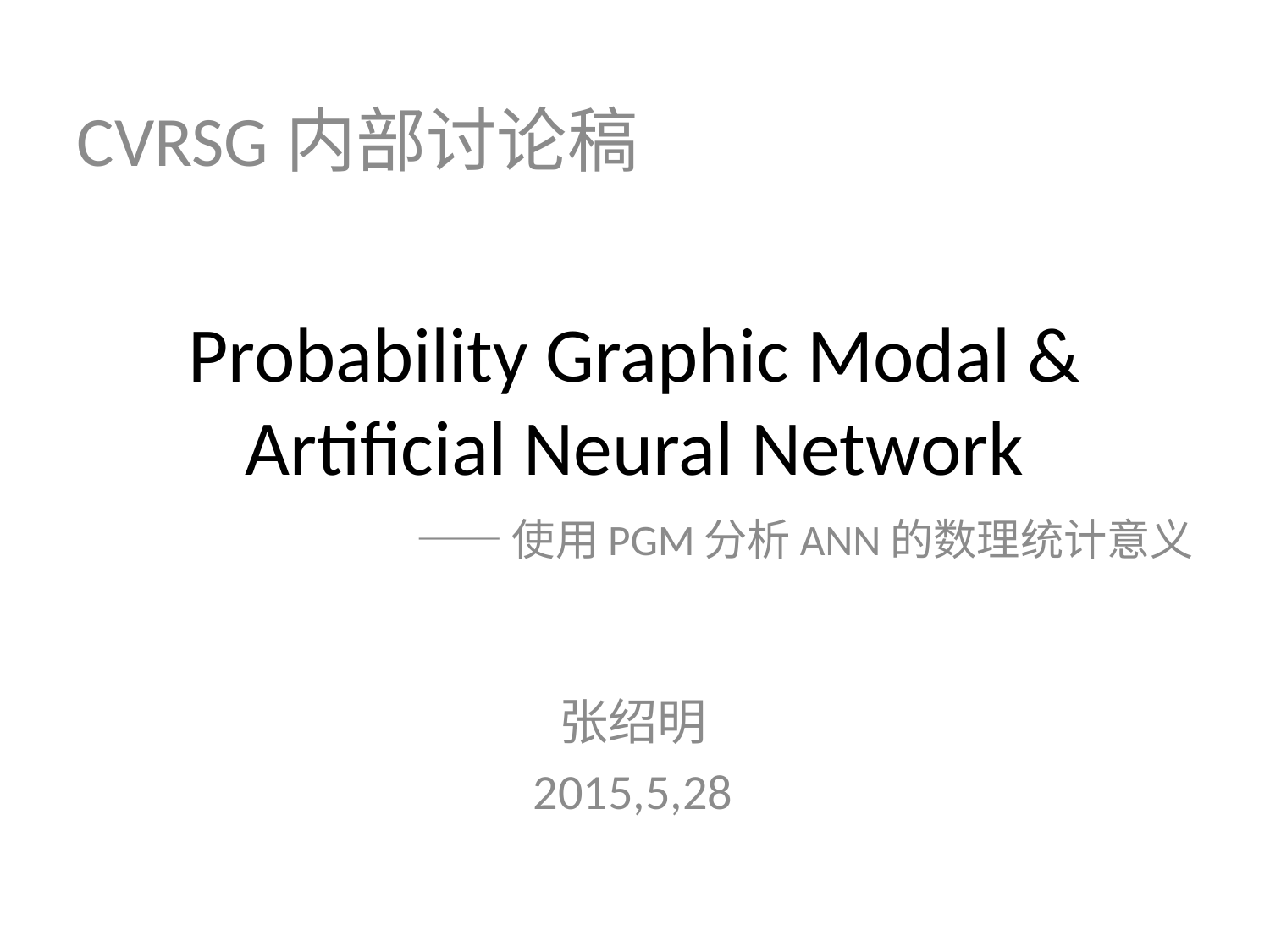

CVRSG内部讨论稿
# Probability Graphic Modal & Artificial Neural Network
——使用PGM分析ANN的数理统计意义
张绍明
2015,5,28